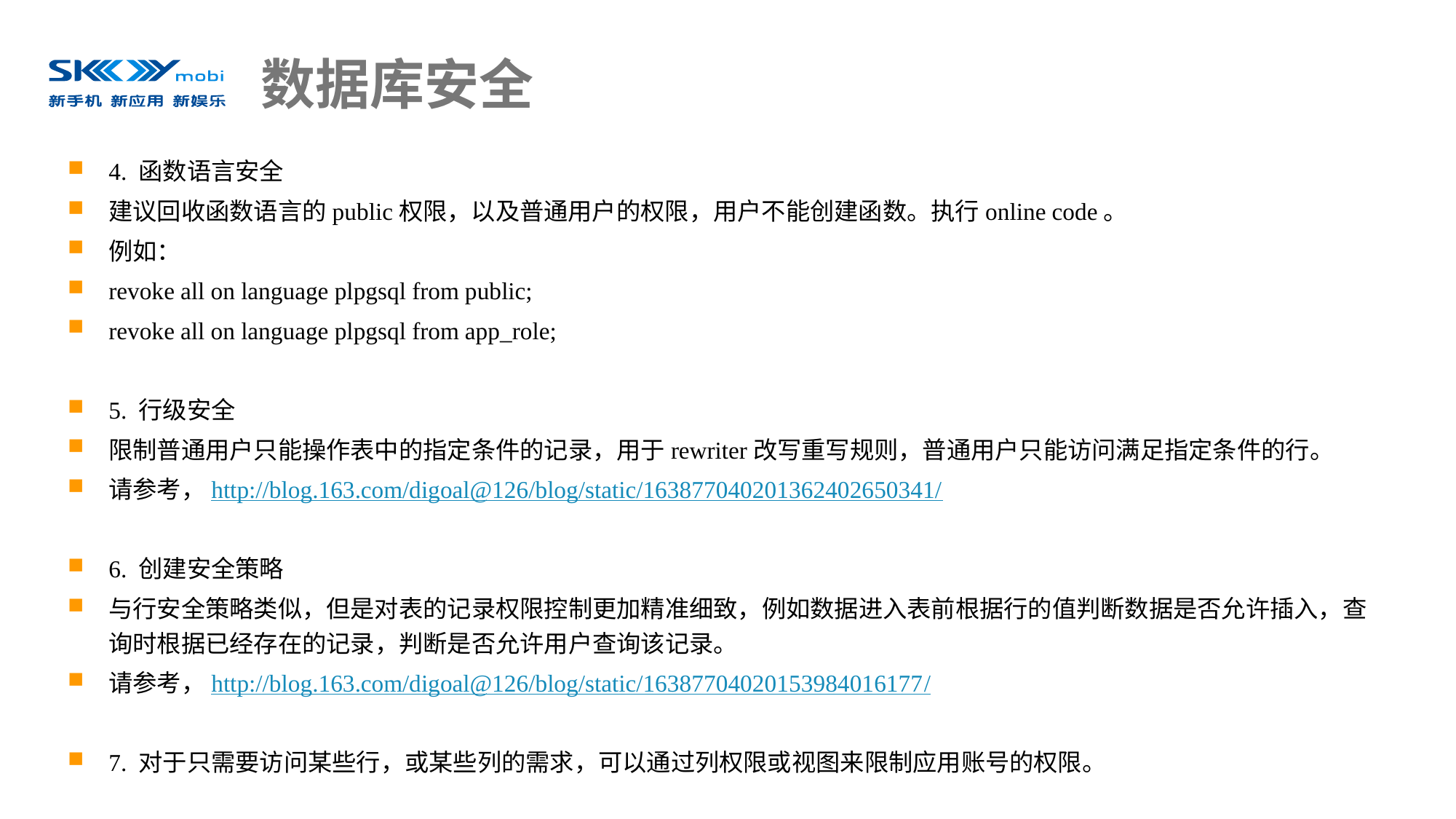

# 数据库安全
4. 函数语言安全
建议回收函数语言的public权限，以及普通用户的权限，用户不能创建函数。执行online code。
例如：
revoke all on language plpgsql from public;
revoke all on language plpgsql from app_role;

5. 行级安全
限制普通用户只能操作表中的指定条件的记录，用于rewriter改写重写规则，普通用户只能访问满足指定条件的行。
请参考，http://blog.163.com/digoal@126/blog/static/163877040201362402650341/

6. 创建安全策略
与行安全策略类似，但是对表的记录权限控制更加精准细致，例如数据进入表前根据行的值判断数据是否允许插入，查询时根据已经存在的记录，判断是否允许用户查询该记录。
请参考，http://blog.163.com/digoal@126/blog/static/16387704020153984016177/

7. 对于只需要访问某些行，或某些列的需求，可以通过列权限或视图来限制应用账号的权限。